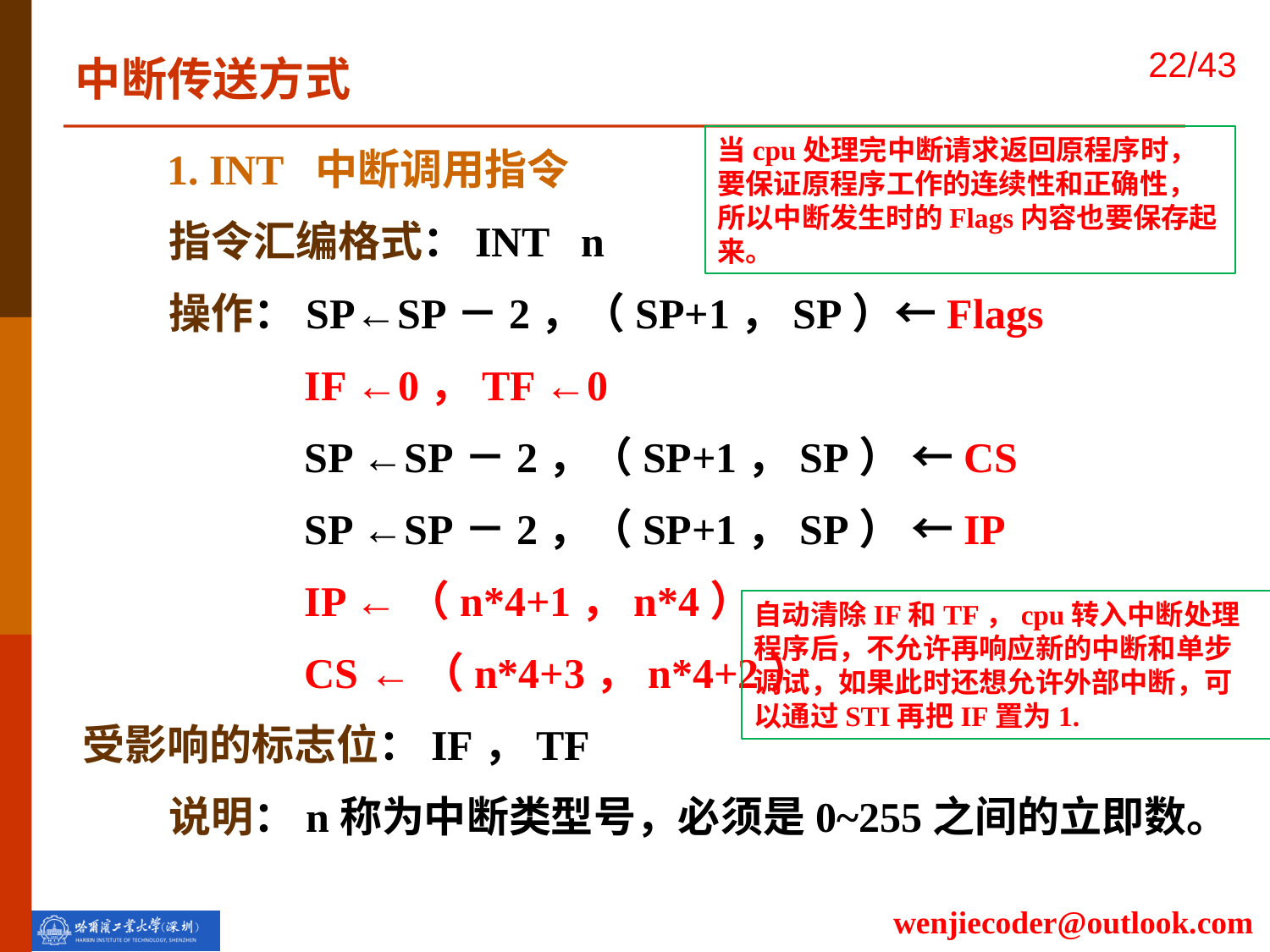

中断传送方式
当cpu处理完中断请求返回原程序时，要保证原程序工作的连续性和正确性，所以中断发生时的Flags内容也要保存起来。
        1. INT  中断调用指令
        指令汇编格式：INT   n
        操作：SP←SP－2，（SP+1，SP）←Flags
	         IF ←0，TF ←0
	         SP ←SP－2，（SP+1，SP） ←CS
       	         SP ←SP－2，（SP+1，SP） ←IP
	         IP ←（n*4+1，n*4）
	         CS ←（n*4+3，n*4+2）
受影响的标志位：IF，TF
        说明：n称为中断类型号，必须是0~255之间的立即数。
自动清除IF和TF，cpu转入中断处理程序后，不允许再响应新的中断和单步调试，如果此时还想允许外部中断，可以通过STI再把IF置为1.